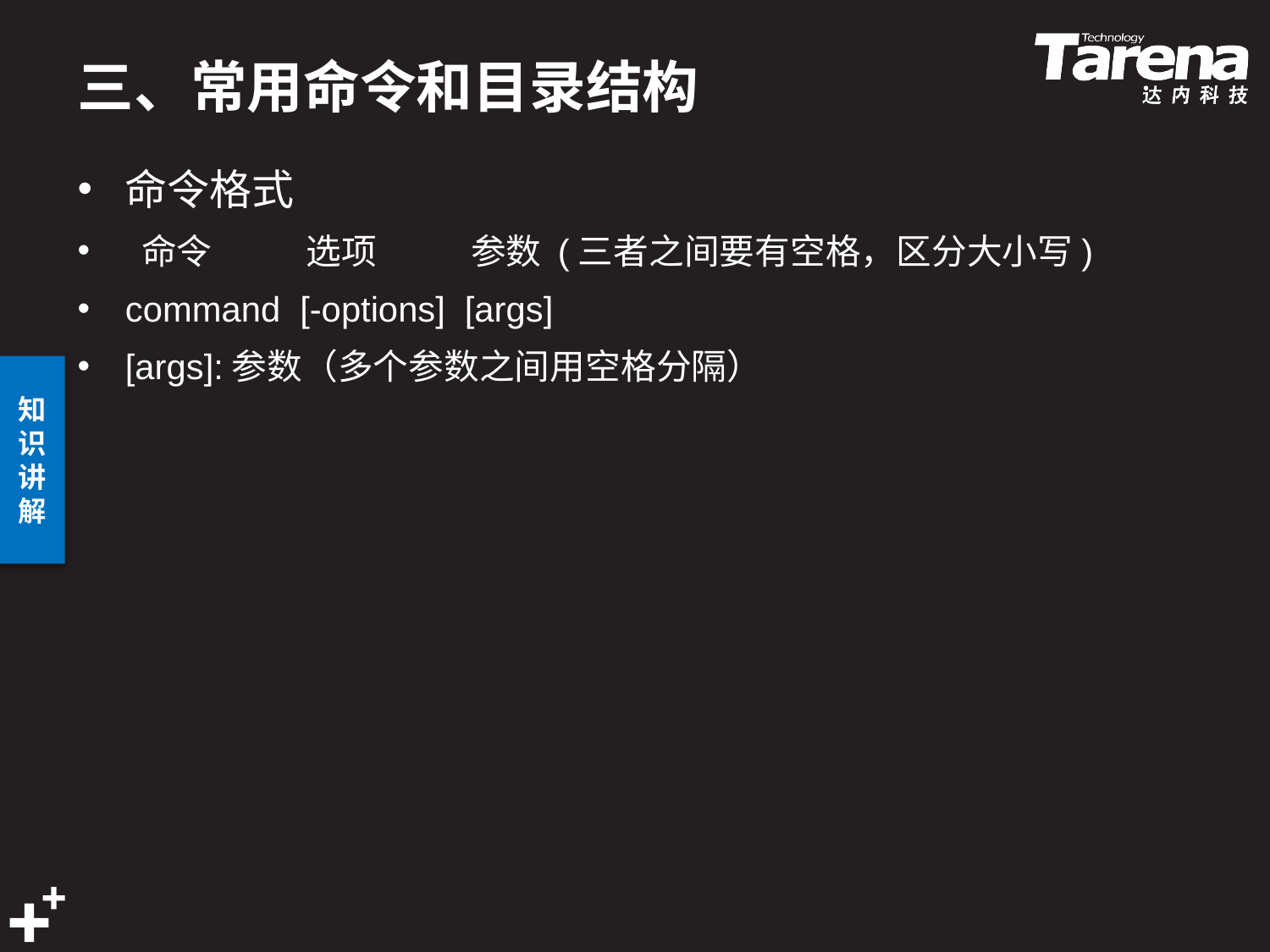

# 三、常用命令和目录结构
命令格式
 命令            选项            参数 (三者之间要有空格，区分大小写)
command  [-options]  [args]
[args]:参数（多个参数之间用空格分隔）